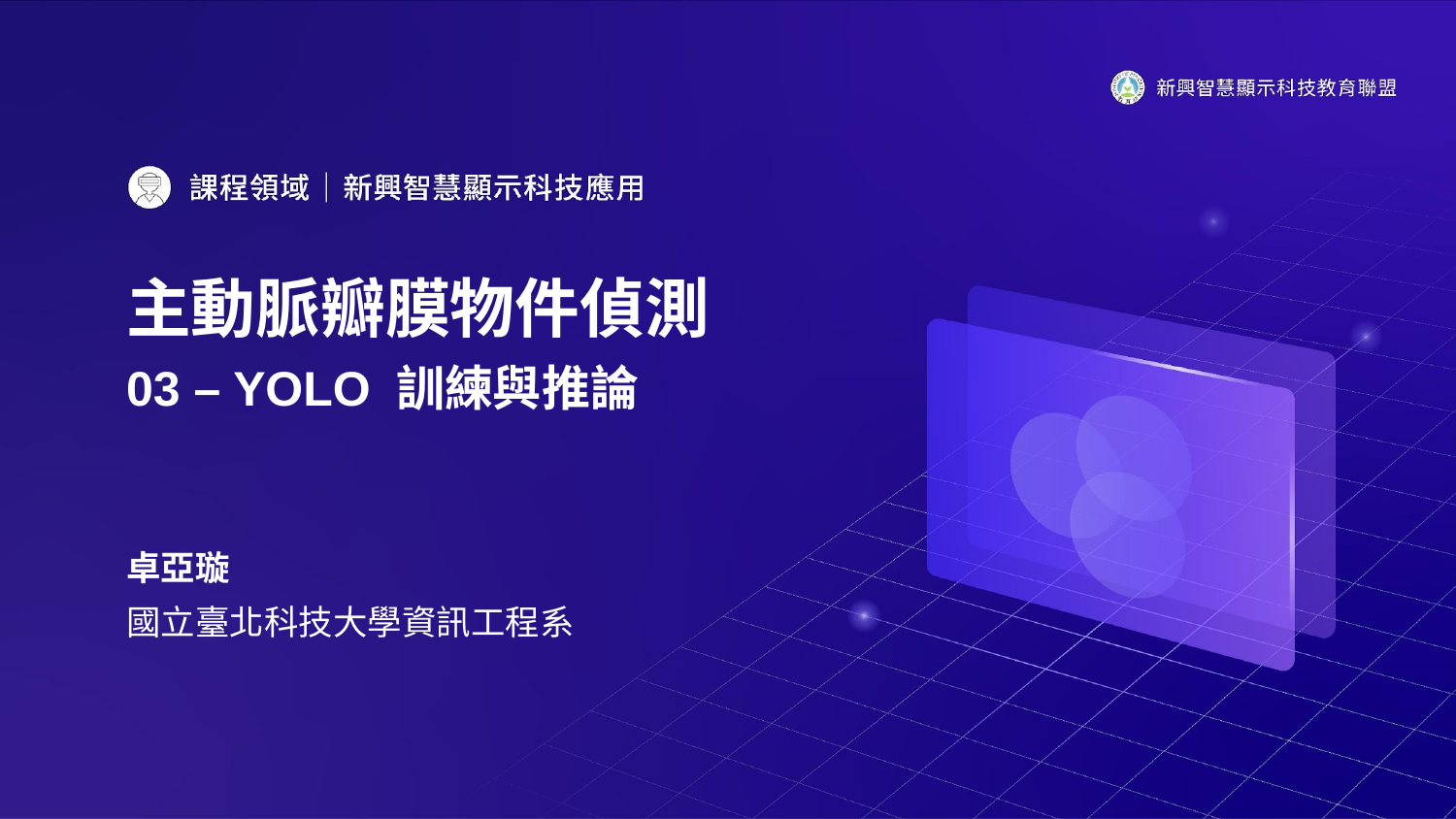

# 主動脈瓣膜物件偵測
03 – YOLO 訓練與推論
卓亞璇
國立臺北科技大學資訊工程系